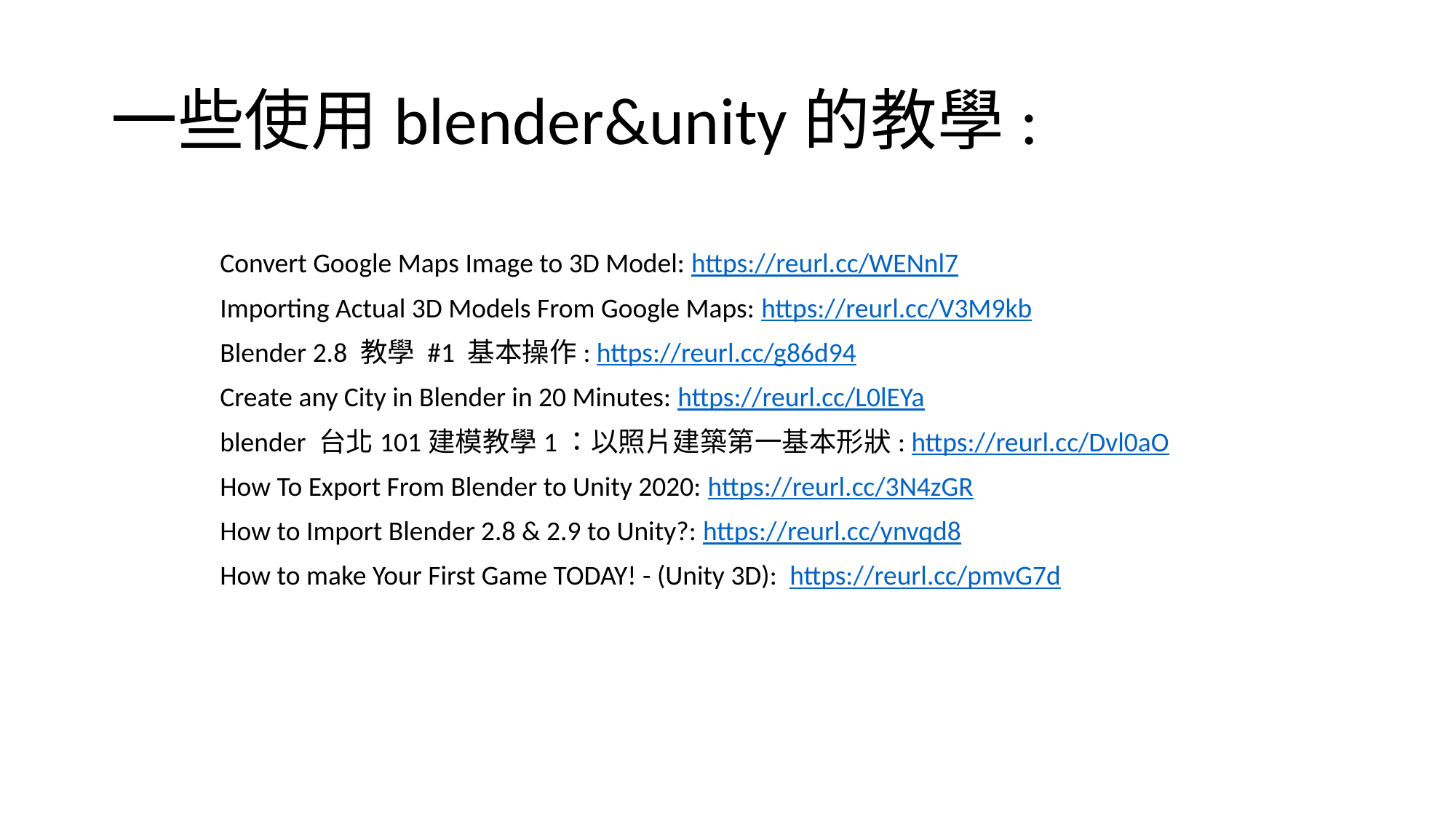

# 一些使用blender&unity的教學:
	Convert Google Maps Image to 3D Model: https://reurl.cc/WENnl7
	Importing Actual 3D Models From Google Maps: https://reurl.cc/V3M9kb
	Blender 2.8 教學 #1 基本操作: https://reurl.cc/g86d94
	Create any City in Blender in 20 Minutes: https://reurl.cc/L0lEYa
	blender 台北101建模教學1：以照片建築第一基本形狀: https://reurl.cc/Dvl0aO
	How To Export From Blender to Unity 2020: https://reurl.cc/3N4zGR
	How to Import Blender 2.8 & 2.9 to Unity?: https://reurl.cc/ynvqd8
	How to make Your First Game TODAY! - (Unity 3D):  https://reurl.cc/pmvG7d